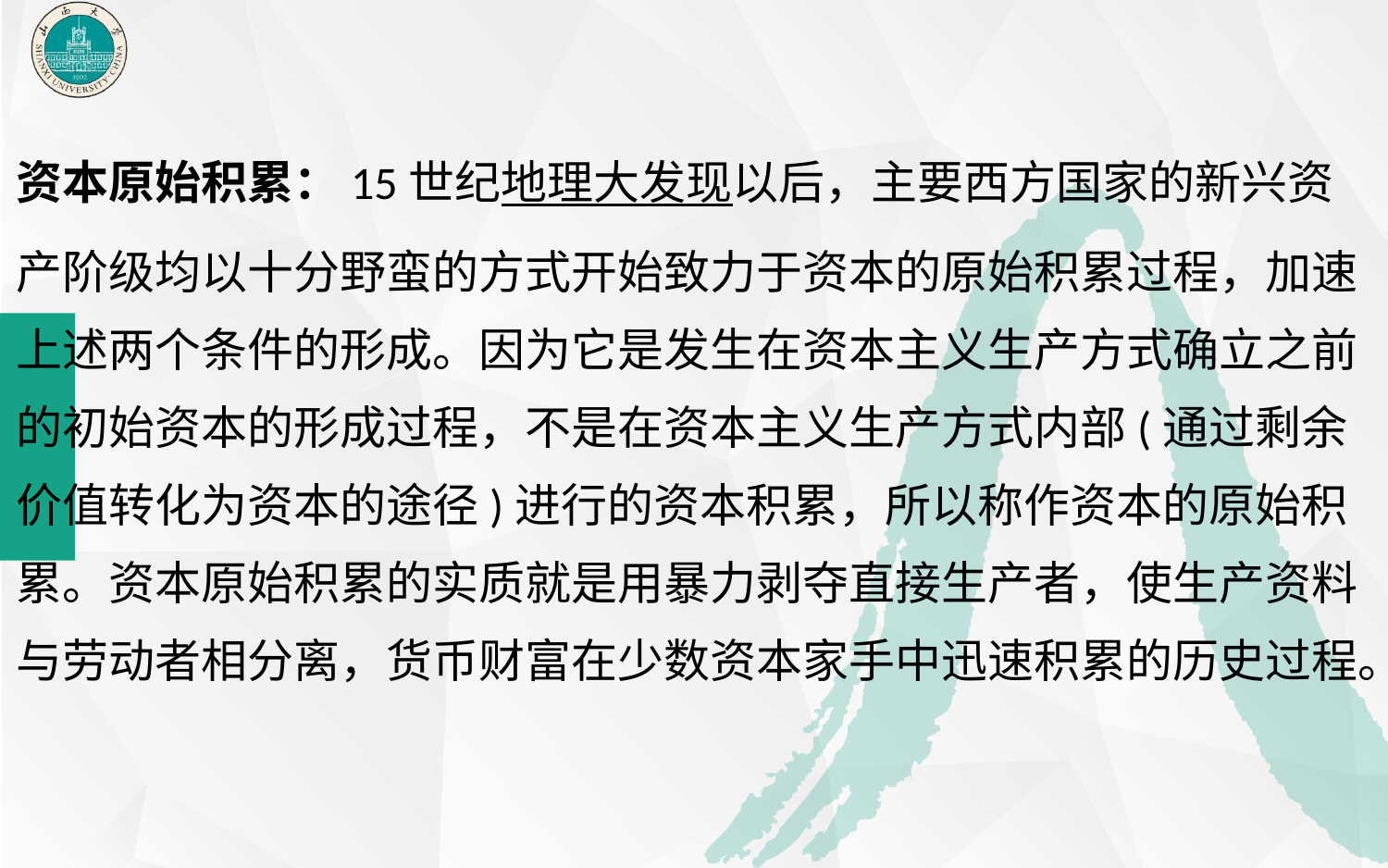

资本原始积累：15世纪地理大发现以后，主要西方国家的新兴资产阶级均以十分野蛮的方式开始致力于资本的原始积累过程，加速上述两个条件的形成。因为它是发生在资本主义生产方式确立之前的初始资本的形成过程，不是在资本主义生产方式内部(通过剩余价值转化为资本的途径)进行的资本积累，所以称作资本的原始积累。资本原始积累的实质就是用暴力剥夺直接生产者，使生产资料与劳动者相分离，货币财富在少数资本家手中迅速积累的历史过程。